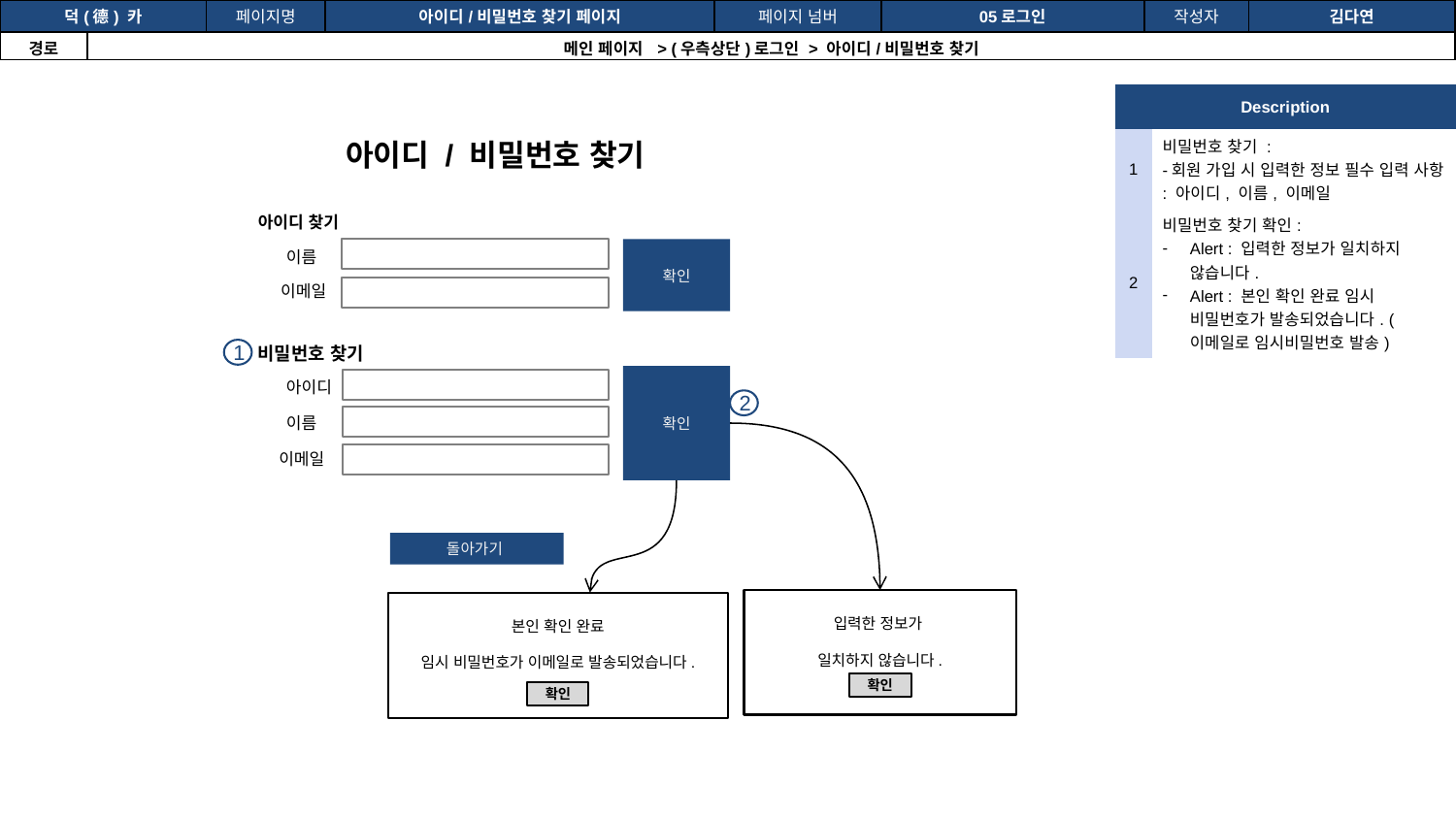

| 덕(德) 카 |  | 페이지명 | 아이디/비밀번호 찾기 페이지 | 페이지 넘버 | 05로그인 | 작성자 | 김다연 |
| --- | --- | --- | --- | --- | --- | --- | --- |
| 경로 | 메인 페이지 > (우측상단)로그인 > 아이디/비밀번호 찾기 |  |  |  |  |  |  |
공간(오피스) 대여 시스템
| Description |  |
| --- | --- |
| 1 | 비밀번호 찾기 : -회원 가입 시 입력한 정보 필수 입력 사항 : 아이디, 이름, 이메일 |
| 2 | 비밀번호 찾기 확인: Alert : 입력한 정보가 일치하지 않습니다. Alert : 본인 확인 완료 임시 비밀번호가 발송되었습니다. (이메일로 임시비밀번호 발송) |
아이디 / 비밀번호 찾기
아이디 찾기
이름

확인
이메일

비밀번호 찾기
1
확인

아이디
2
이름

이메일

돌아가기
입력한 정보가
일치하지 않습니다.
확인
본인 확인 완료
임시 비밀번호가 이메일로 발송되었습니다.
확인